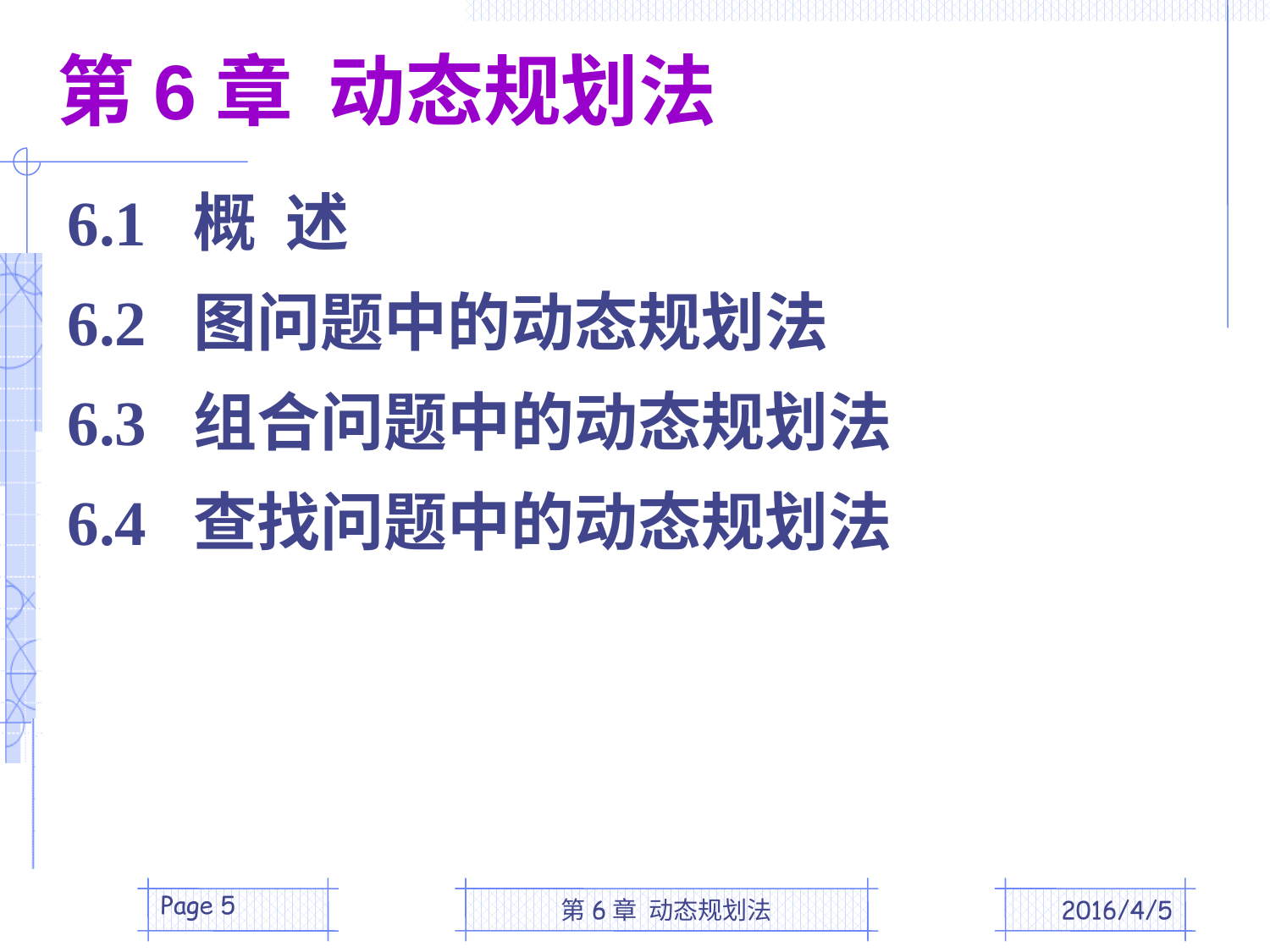

第6章  动态规划法
6.1  概  述
6.2  图问题中的动态规划法
6.3  组合问题中的动态规划法
6.4  查找问题中的动态规划法
Page 5
第6章  动态规划法
2016/4/5